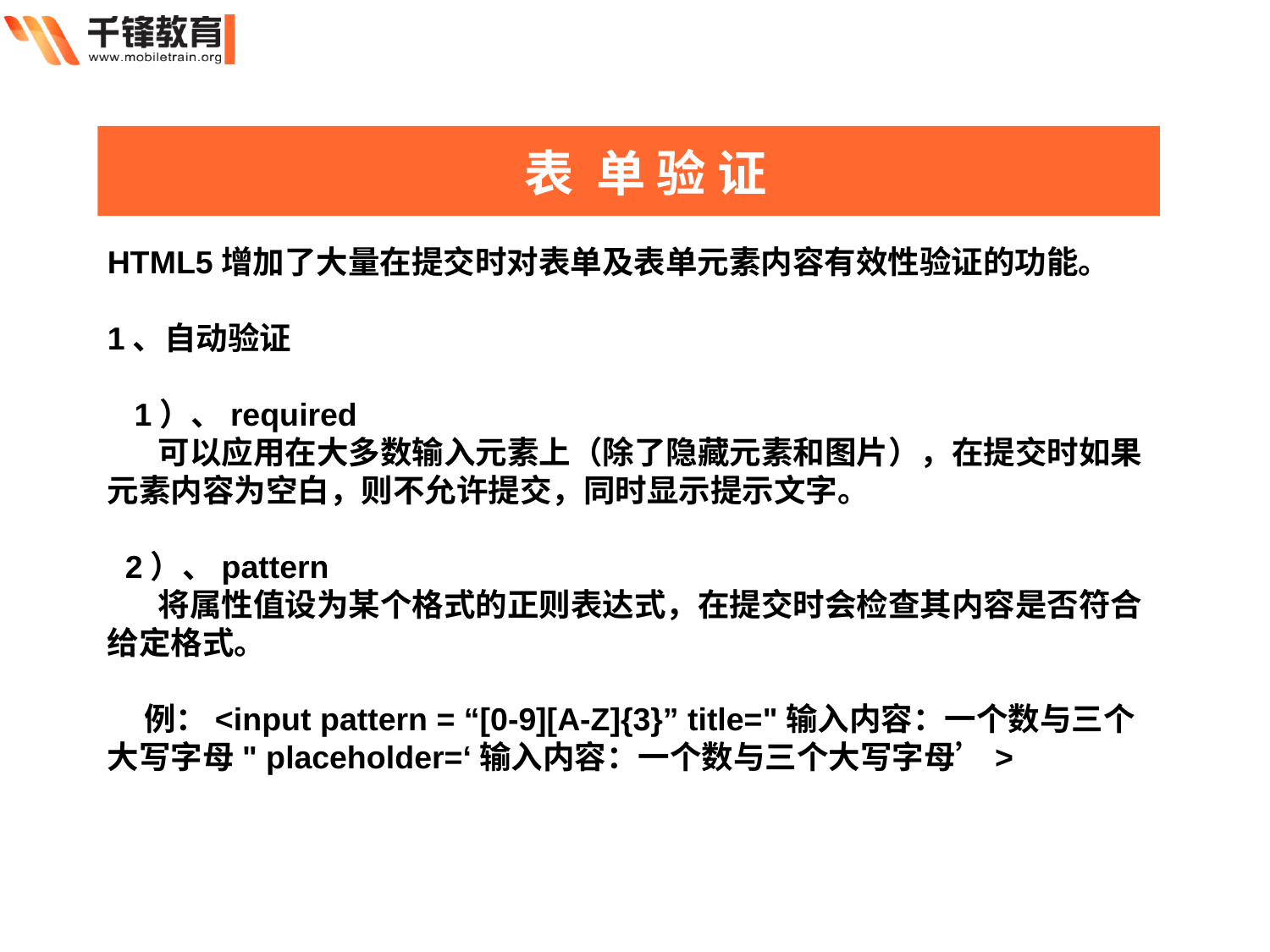

表  单 验 证
HTML5增加了大量在提交时对表单及表单元素内容有效性验证的功能。

1、自动验证

   1）、required
      可以应用在大多数输入元素上（除了隐藏元素和图片），在提交时如果元素内容为空白，则不允许提交，同时显示提示文字。

  2）、pattern
      将属性值设为某个格式的正则表达式，在提交时会检查其内容是否符合给定格式。

    例：<input pattern = “[0-9][A-Z]{3}” title="输入内容：一个数与三个大写字母" placeholder=‘输入内容：一个数与三个大写字母’>